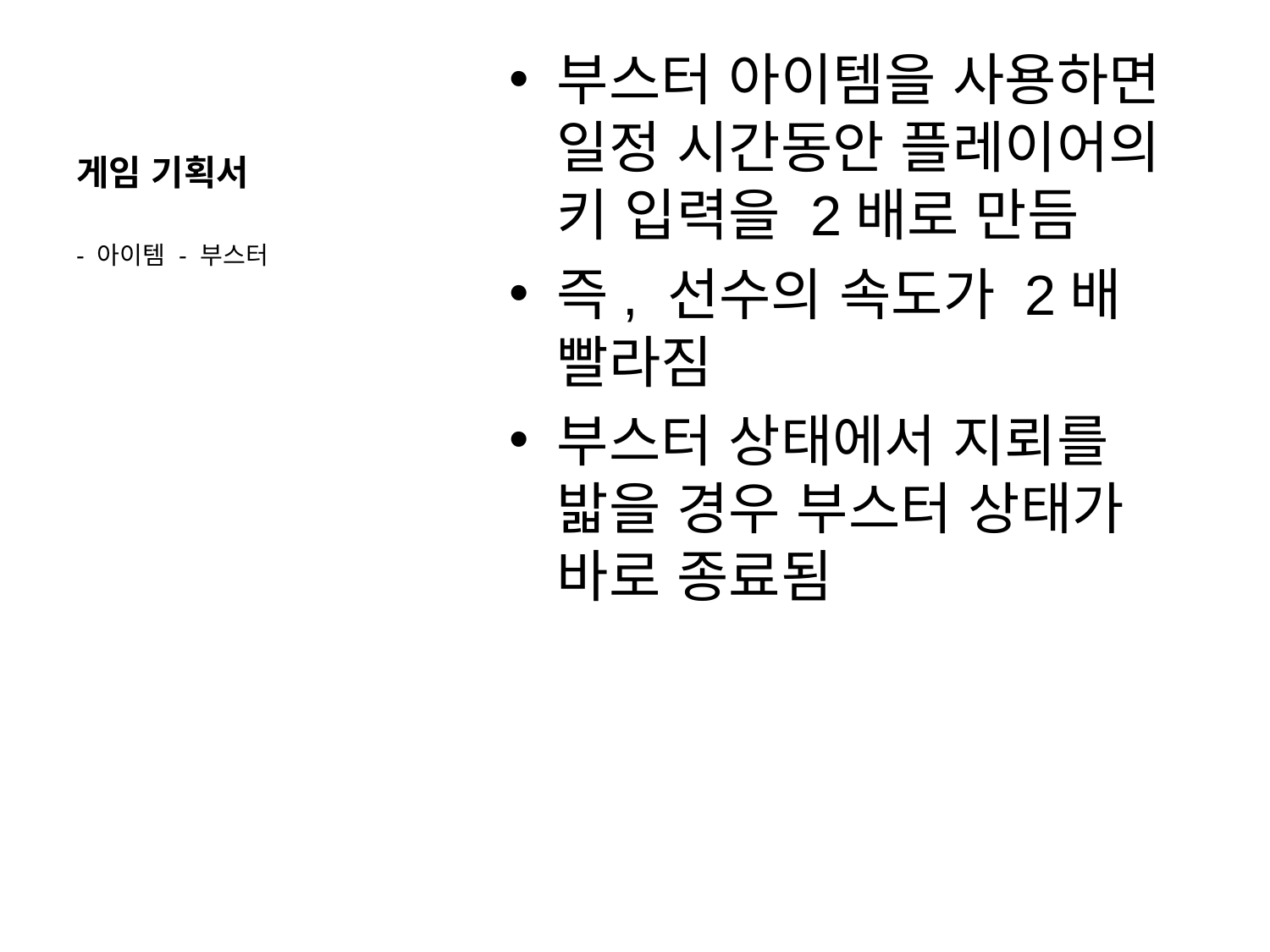

# 게임 기획서
부스터 아이템을 사용하면 일정 시간동안 플레이어의 키 입력을 2배로 만듬
즉, 선수의 속도가 2배 빨라짐
부스터 상태에서 지뢰를 밟을 경우 부스터 상태가 바로 종료됨

- 아이템 - 부스터